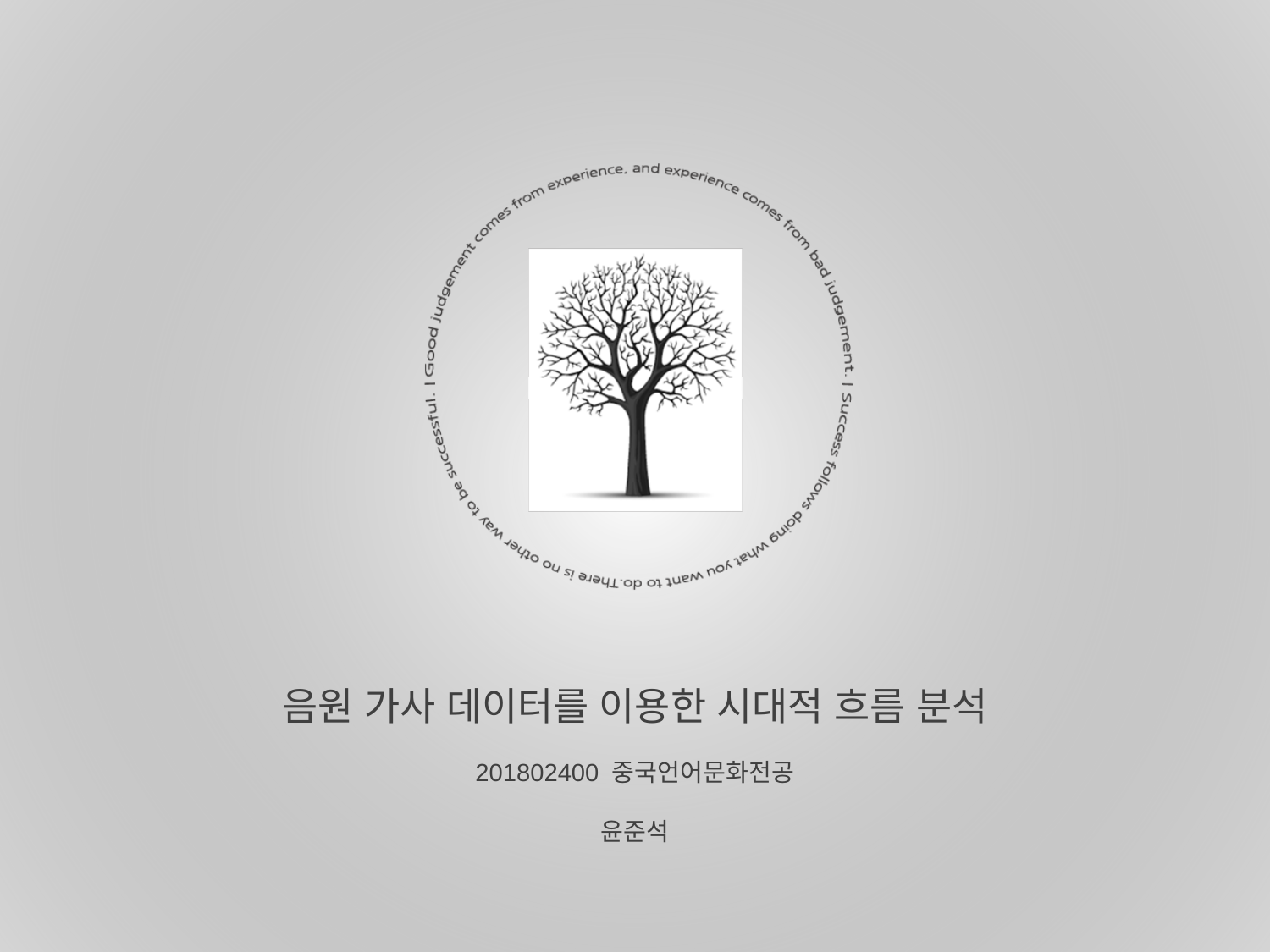

# 음원 가사 데이터를 이용한 시대적 흐름 분석
201802400 중국언어문화전공

윤준석